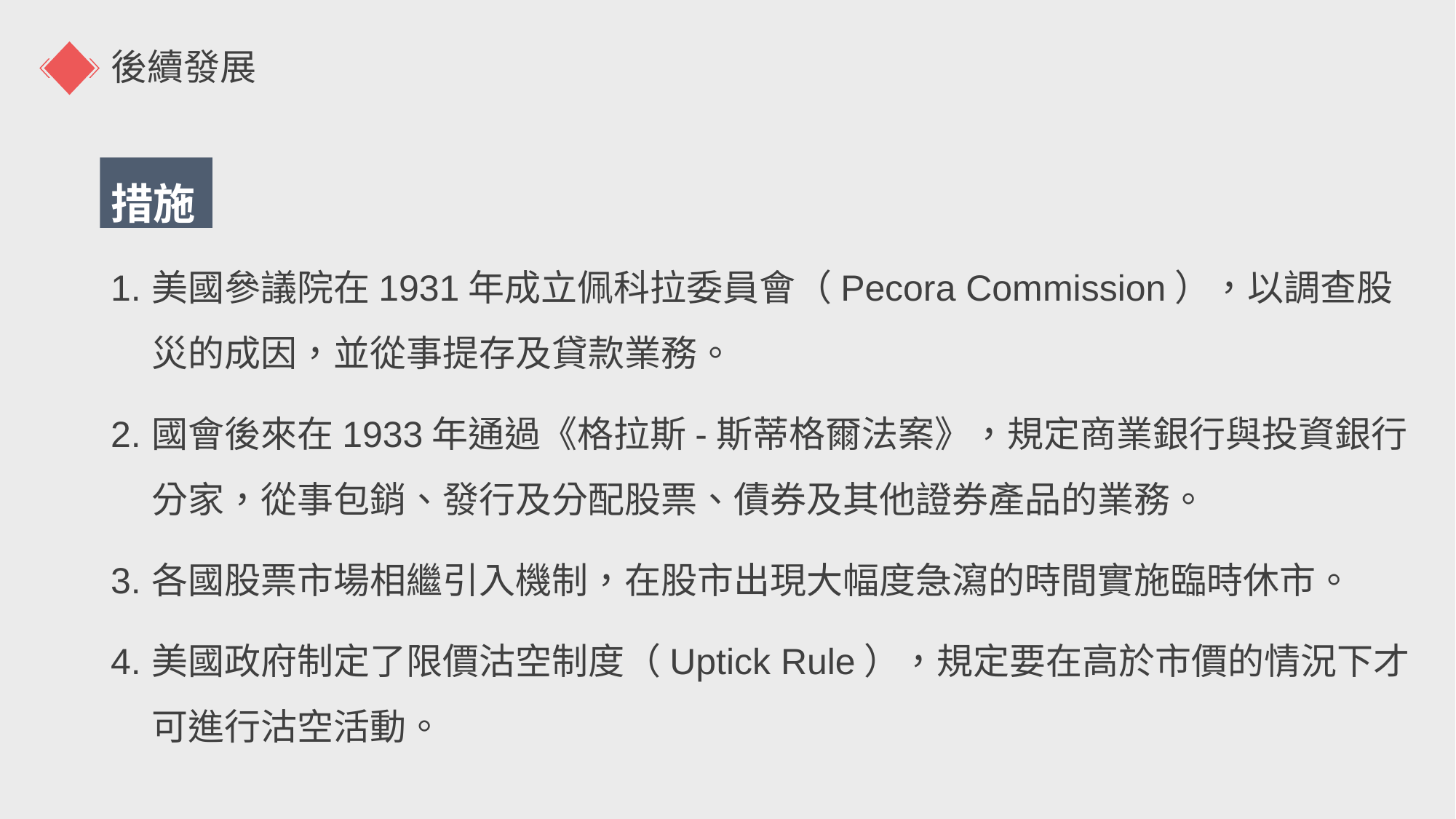

後續發展
措施
美國參議院在1931年成立佩科拉委員會（Pecora Commission），以調查股災的成因，並從事提存及貸款業務。
國會後來在1933年通過《格拉斯-斯蒂格爾法案》，規定商業銀行與投資銀行分家，從事包銷、發行及分配股票、債券及其他證券產品的業務。
各國股票市場相繼引入機制，在股市出現大幅度急瀉的時間實施臨時休市。
美國政府制定了限價沽空制度（Uptick Rule），規定要在高於市價的情況下才可進行沽空活動。